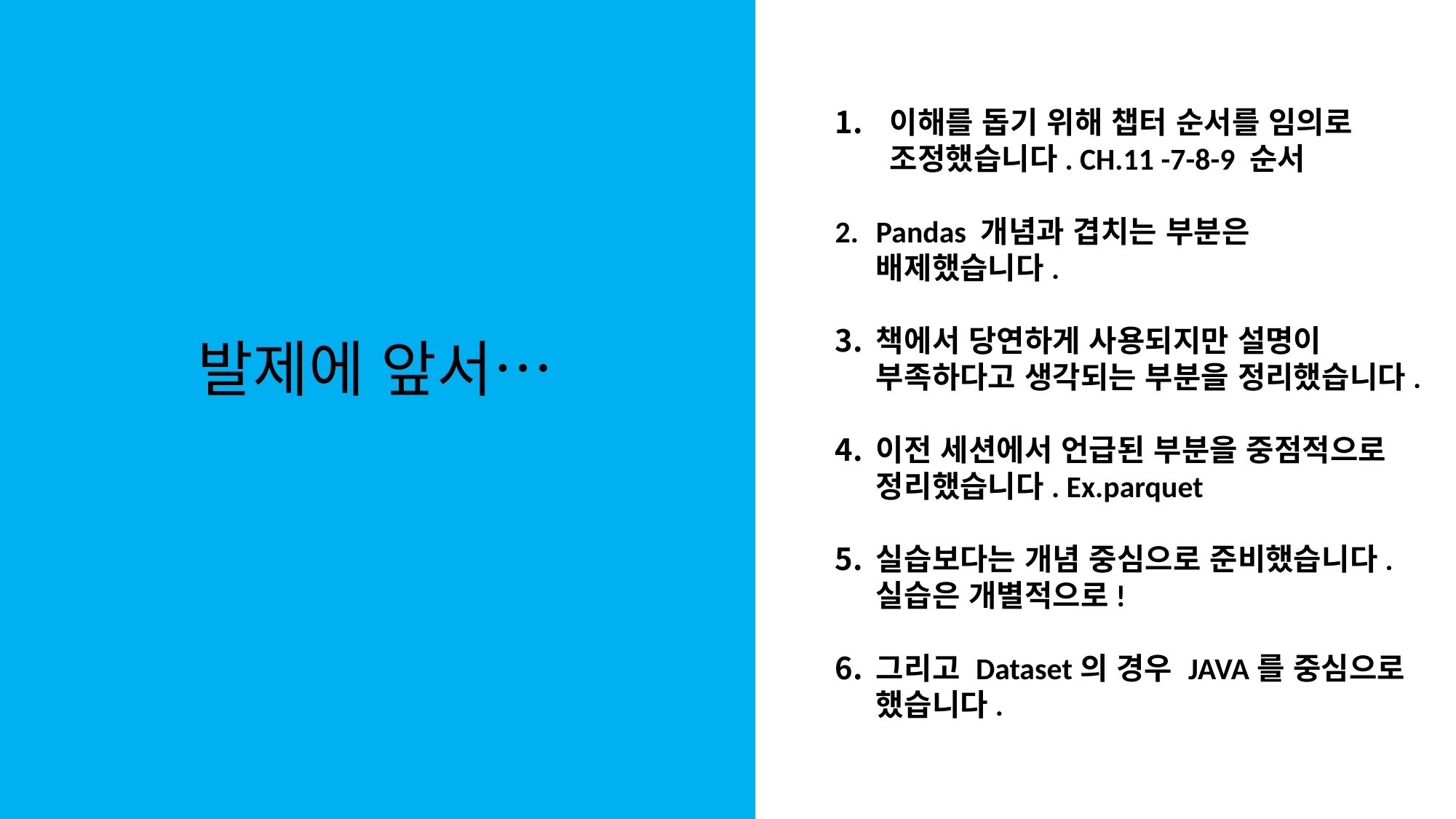

이해를 돕기 위해 챕터 순서를 임의로 조정했습니다. CH.11 -7-8-9 순서

Pandas 개념과 겹치는 부분은 배제했습니다.

책에서 당연하게 사용되지만 설명이 부족하다고 생각되는 부분을 정리했습니다.

이전 세션에서 언급된 부분을 중점적으로 정리했습니다. Ex.parquet

실습보다는 개념 중심으로 준비했습니다. 실습은 개별적으로!

그리고 Dataset의 경우 JAVA를 중심으로 했습니다.

발제에 앞서…